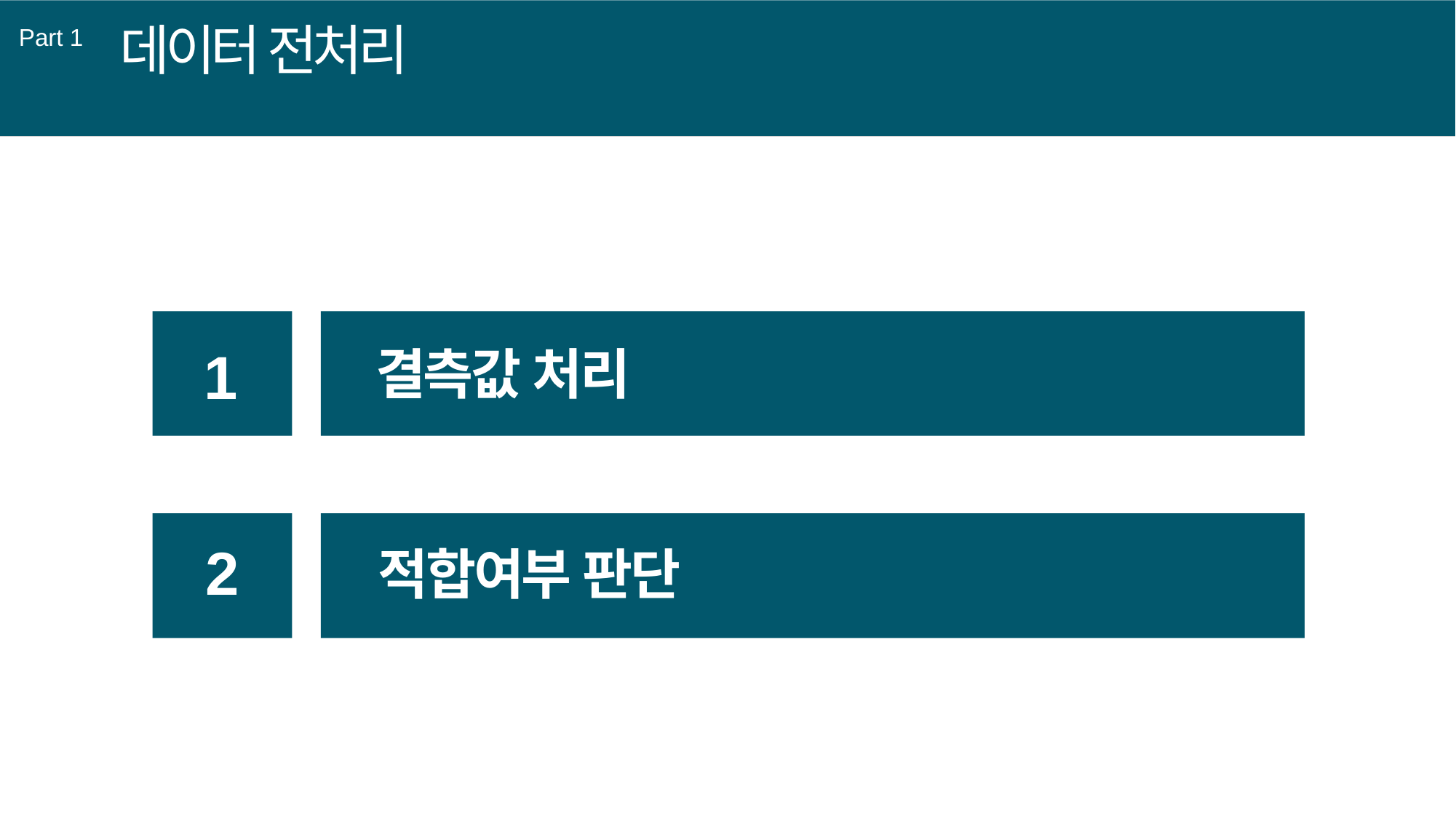

데이터 전처리
Part 1

1
결측값 처리

2
적합여부 판단